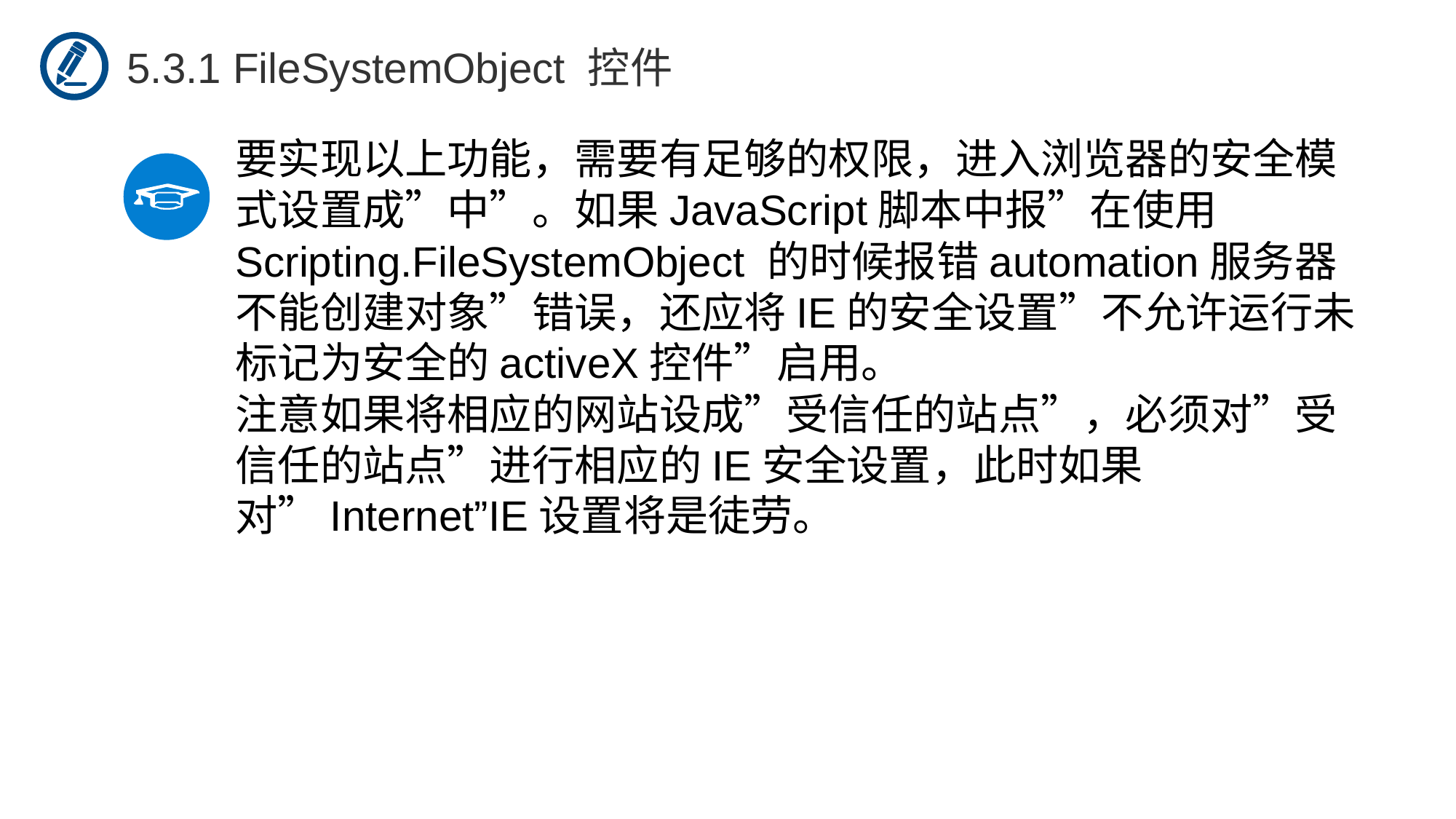

5.3.1 FileSystemObject 控件
要实现以上功能，需要有足够的权限，进入浏览器的安全模式设置成”中”。如果JavaScript脚本中报”在使用Scripting.FileSystemObject 的时候报错automation服务器不能创建对象”错误，还应将IE的安全设置”不允许运行未标记为安全的activeX控件”启用。
注意如果将相应的网站设成”受信任的站点”，必须对”受信任的站点”进行相应的IE安全设置，此时如果对”Internet”IE设置将是徒劳。